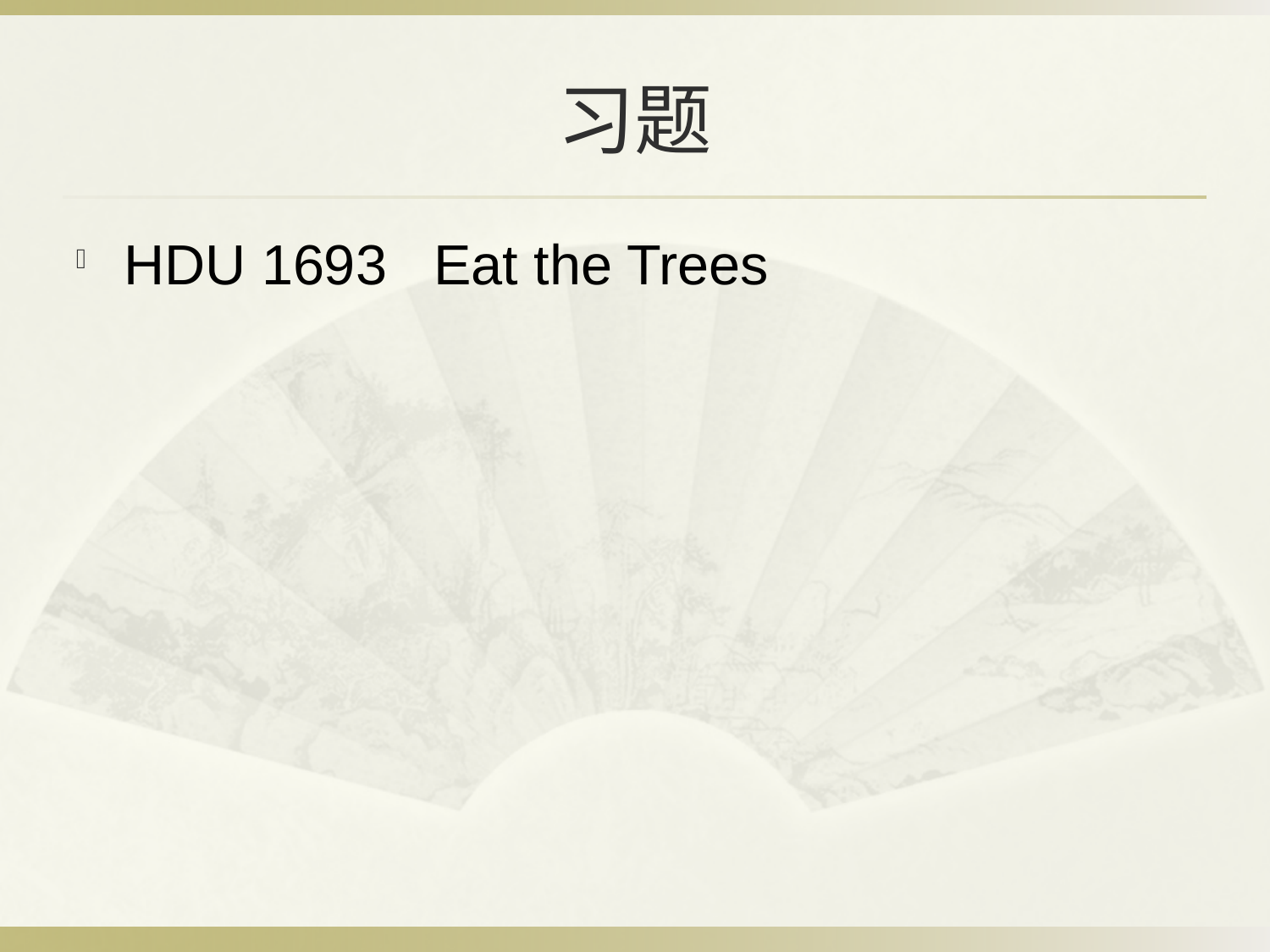

# 习题
HDU 1693   Eat the Trees